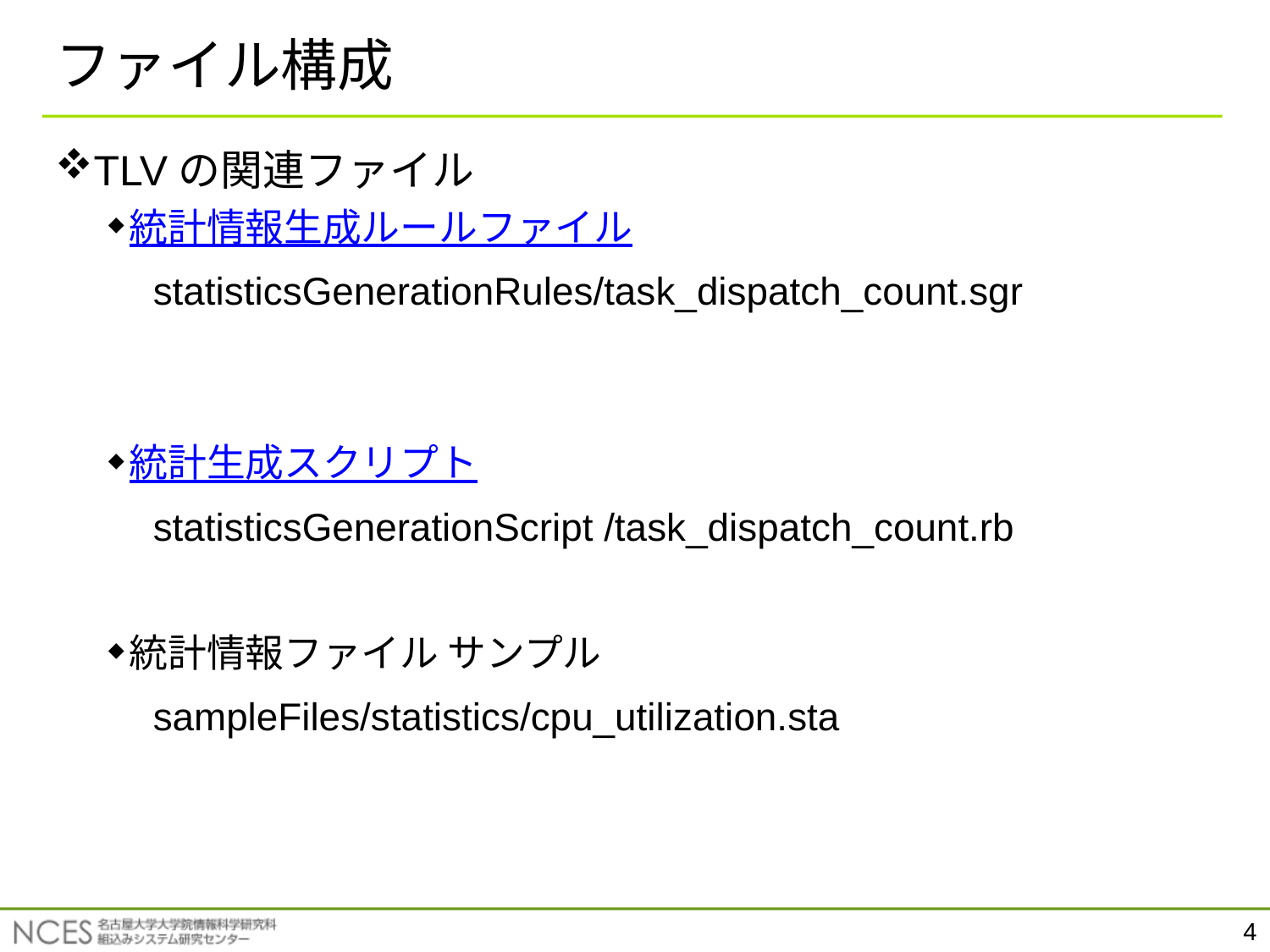

# ファイル構成
TLVの関連ファイル
統計情報生成ルールファイル
　statisticsGenerationRules/task_dispatch_count.sgr

統計生成スクリプト
　statisticsGenerationScript /task_dispatch_count.rb

統計情報ファイル サンプル
　sampleFiles/statistics/cpu_utilization.sta
4